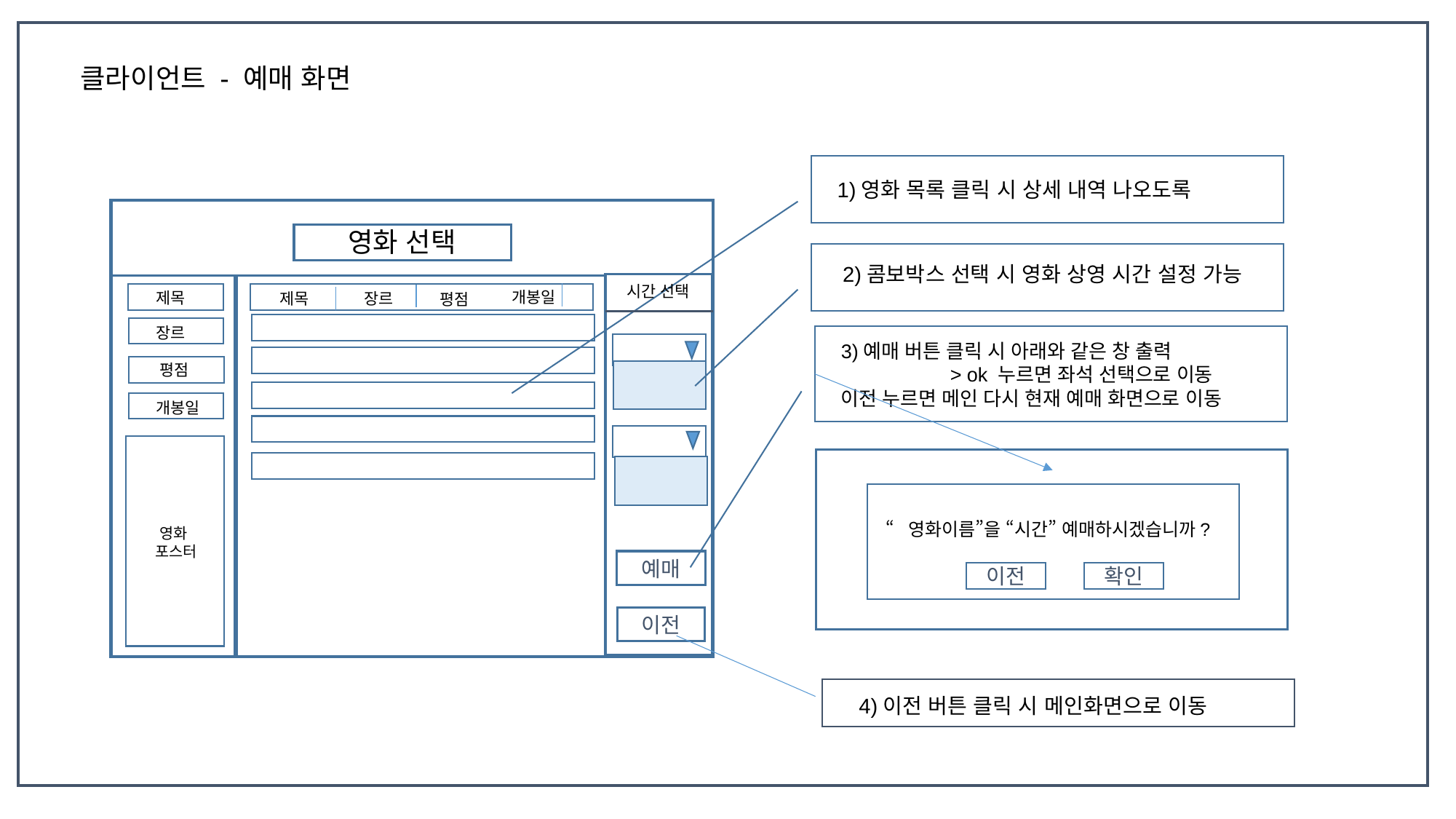

클라이언트 - 예매 화면

1)영화 목록 클릭 시 상세 내역 나오도록

영화 선택

2)콤보박스 선택 시 영화 상영 시간 설정 가능

시간 선택
개봉일
제목
장르
제목
평점

장르

3)예매 버튼 클릭 시 아래와 같은 창 출력
	> ok 누르면 좌석 선택으로 이동
이전 누르면 메인 다시 현재 예매 화면으로 이동

평점

개봉일

“영화이름”을 “시간” 예매하시겠습니까?
영화
포스터
예매
이전
확인
이전

4)이전 버튼 클릭 시 메인화면으로 이동